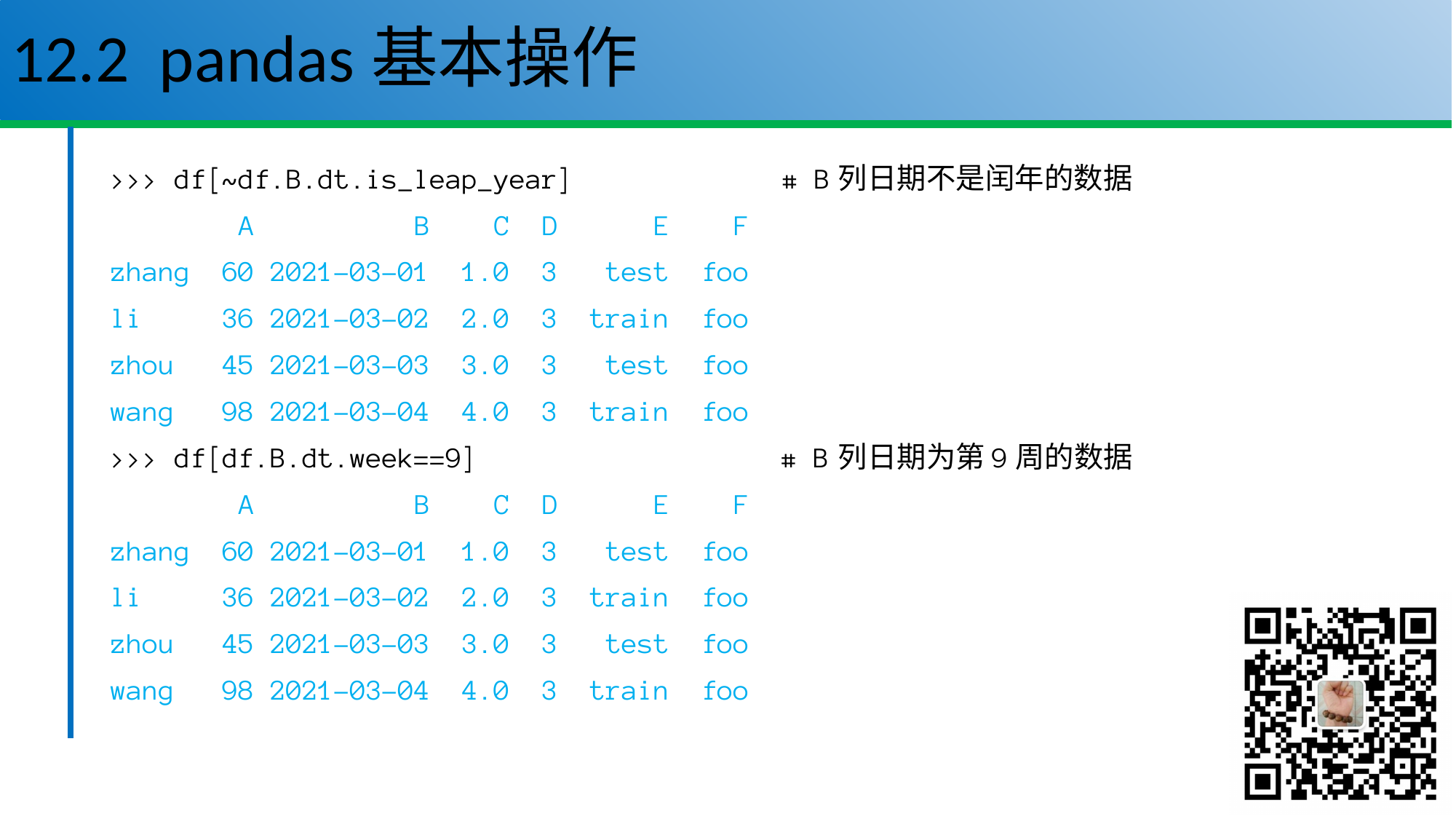

# 12.2  pandas基本操作
>>> df[~df.B.dt.is_leap_year]             # B列日期不是闰年的数据
        A          B    C  D      E    F
zhang  60 2021-03-01  1.0  3   test  foo
li     36 2021-03-02  2.0  3  train  foo
zhou   45 2021-03-03  3.0  3   test  foo
wang   98 2021-03-04  4.0  3  train  foo
>>> df[df.B.dt.week==9]                   # B列日期为第9周的数据
        A          B    C  D      E    F
zhang  60 2021-03-01  1.0  3   test  foo
li     36 2021-03-02  2.0  3  train  foo
zhou   45 2021-03-03  3.0  3   test  foo
wang   98 2021-03-04  4.0  3  train  foo
52